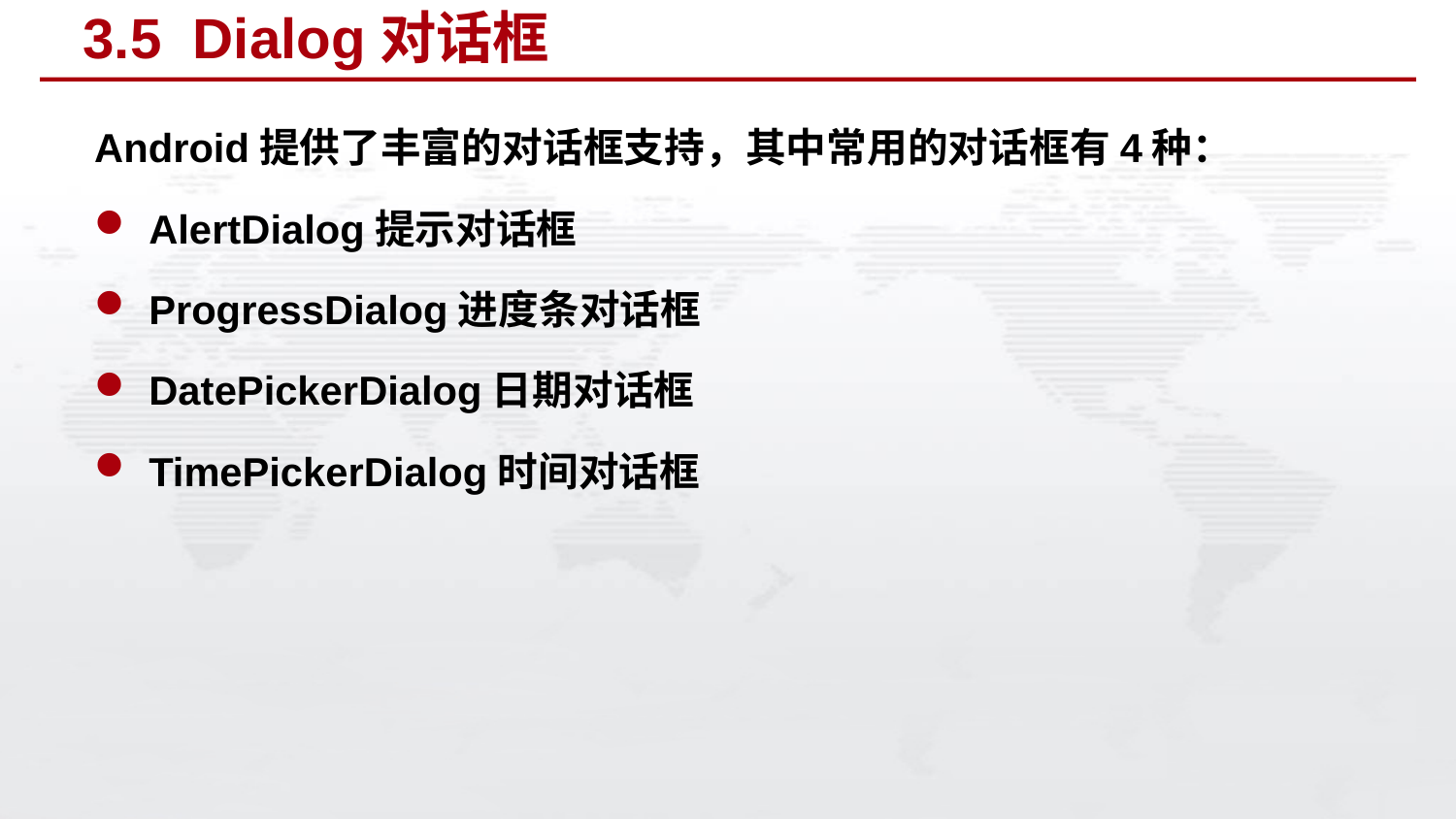

# 3.5  Dialog对话框
Android提供了丰富的对话框支持，其中常用的对话框有4种：
AlertDialog提示对话框
ProgressDialog进度条对话框
DatePickerDialog日期对话框
TimePickerDialog时间对话框